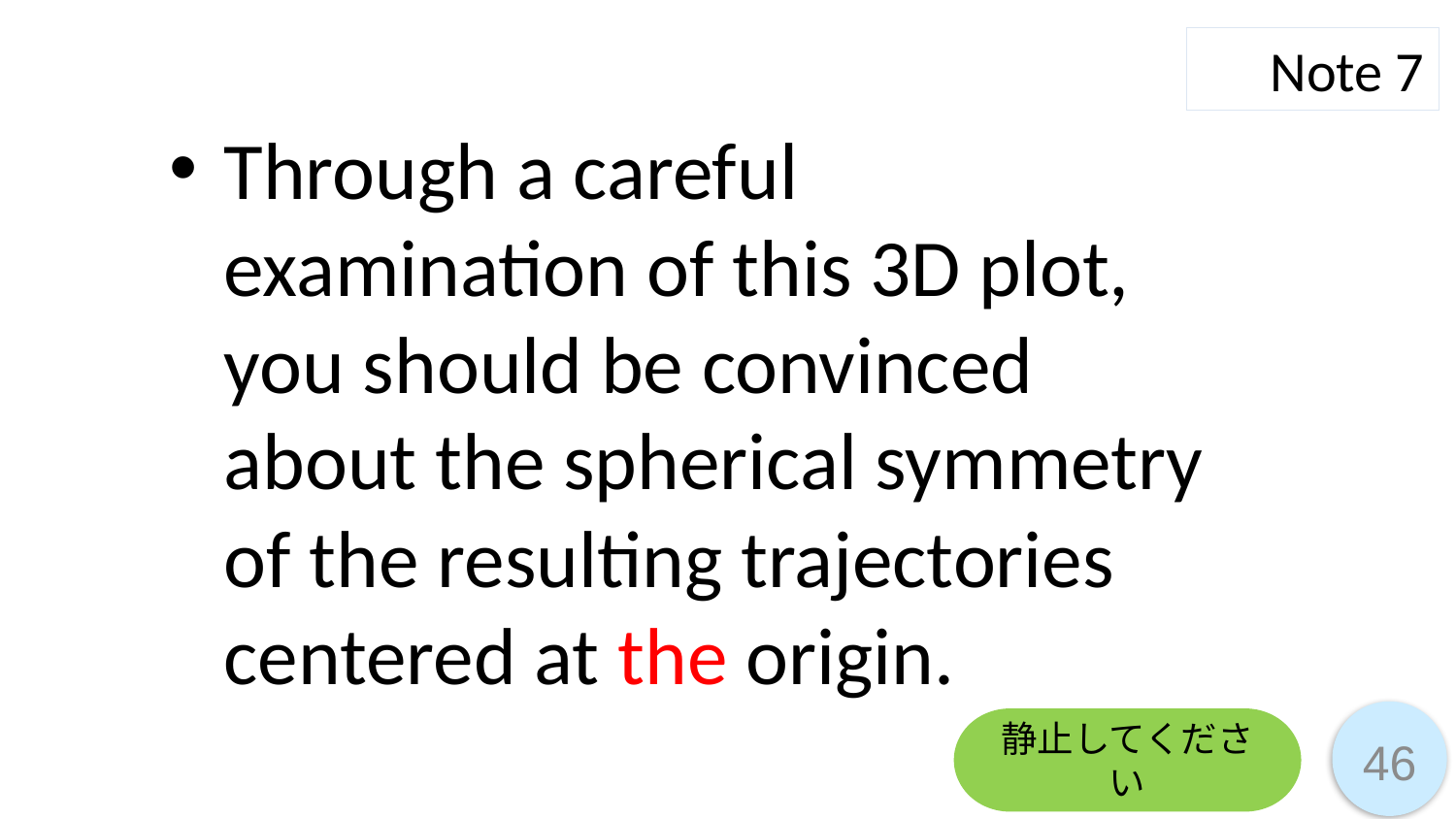

Note 7
Through a careful examination of this 3D plot, you should be convinced about the spherical symmetry of the resulting trajectories centered at the origin.
静止してください
46